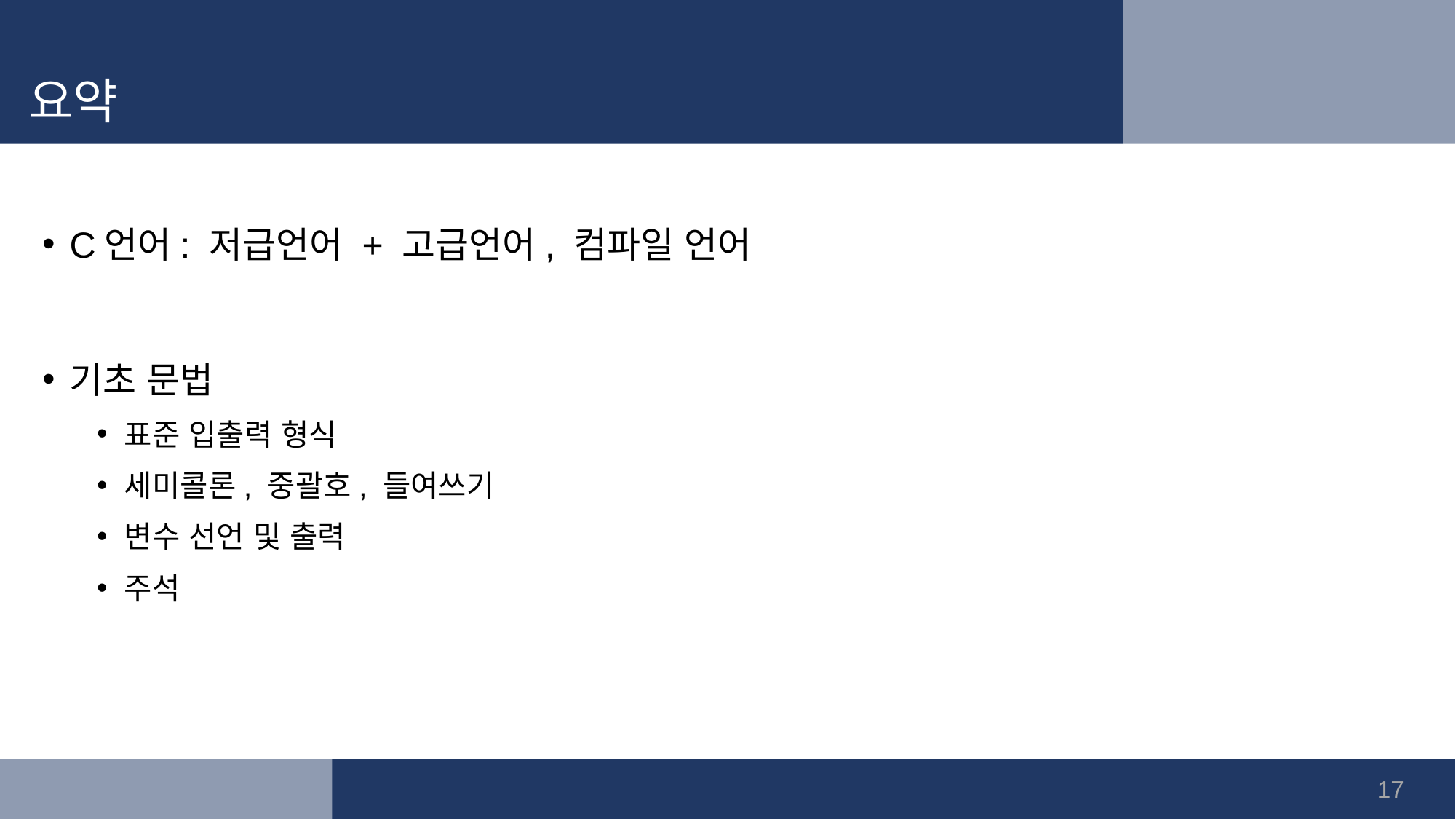

# 요약
C언어: 저급언어 + 고급언어, 컴파일 언어

기초 문법
표준 입출력 형식
세미콜론, 중괄호, 들여쓰기
변수 선언 및 출력
주석
17